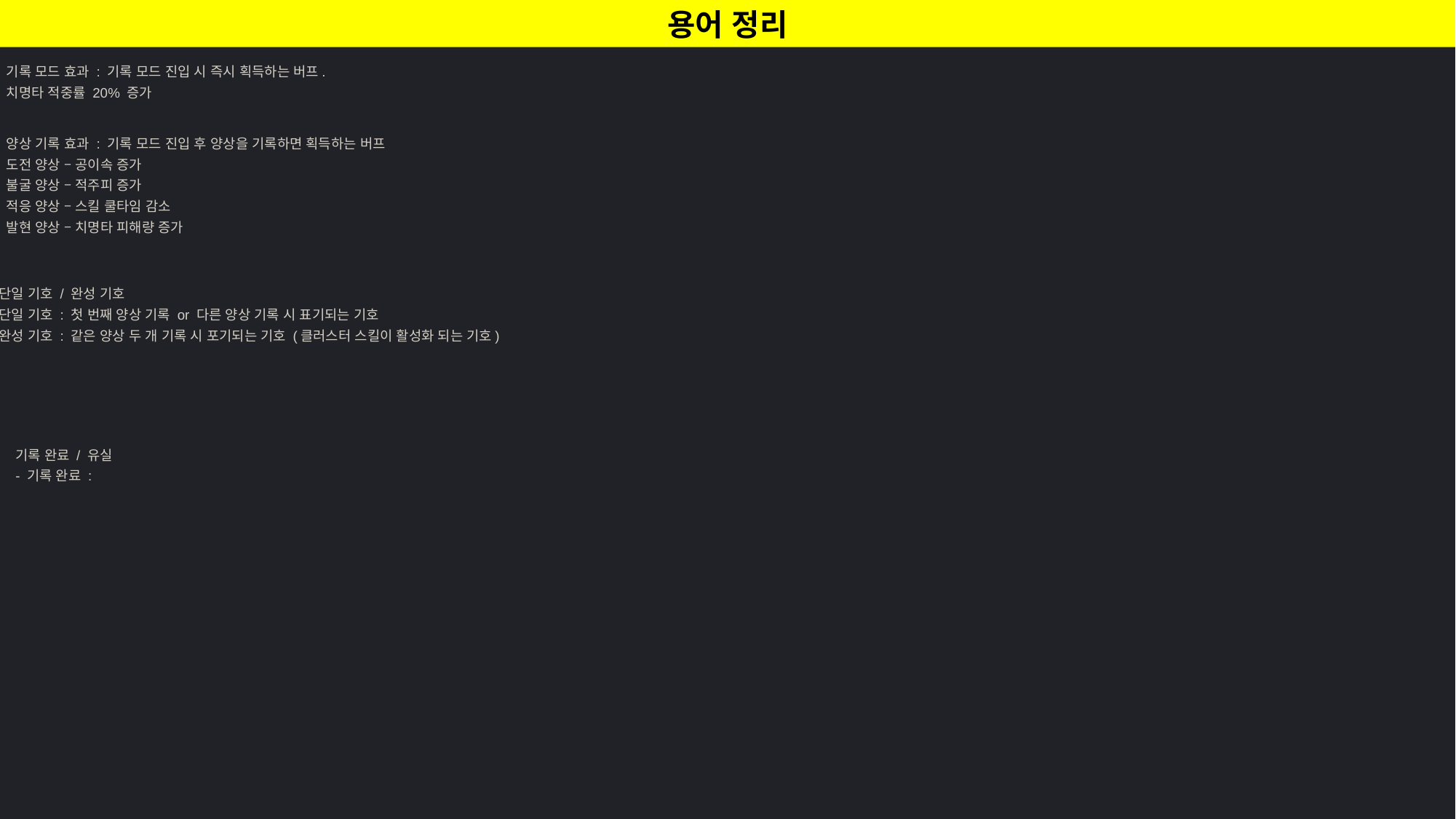

용어 정리
기록 모드 효과 : 기록 모드 진입 시 즉시 획득하는 버프.
치명타 적중률 20% 증가
양상 기록 효과 : 기록 모드 진입 후 양상을 기록하면 획득하는 버프
도전 양상 – 공이속 증가
불굴 양상 – 적주피 증가
적응 양상 – 스킬 쿨타임 감소
발현 양상 – 치명타 피해량 증가
단일 기호 / 완성 기호
단일 기호 : 첫 번째 양상 기록 or 다른 양상 기록 시 표기되는 기호
완성 기호 : 같은 양상 두 개 기록 시 포기되는 기호 (클러스터 스킬이 활성화 되는 기호)

기록 완료 / 유실
- 기록 완료 :